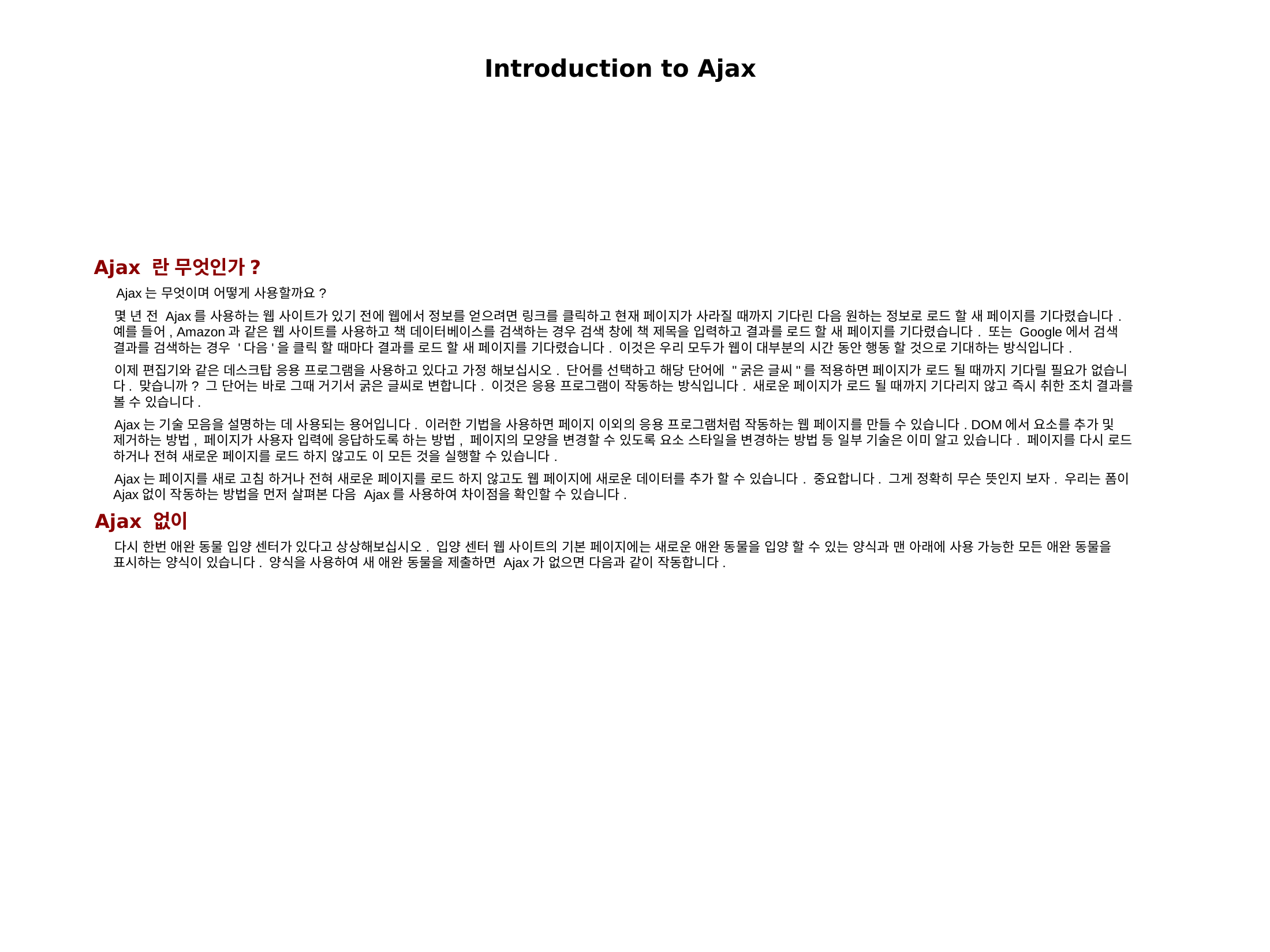

Introduction to Ajax
Ajax 란 무엇인가?
      Ajax는 무엇이며 어떻게 사용할까요?
몇 년 전 Ajax를 사용하는 웹 사이트가 있기 전에 웹에서 정보를 얻으려면 링크를 클릭하고 현재 페이지가 사라질 때까지 기다린 다음 원하는 정보로 로드 할 새 페이지를 기다렸습니다. 예를 들어, Amazon과 같은 웹 사이트를 사용하고 책 데이터베이스를 검색하는 경우 검색 창에 책 제목을 입력하고 결과를 로드 할 새 페이지를 기다렸습니다. 또는 Google에서 검색 결과를 검색하는 경우 '다음'을 클릭 할 때마다 결과를 로드 할 새 페이지를 기다렸습니다. 이것은 우리 모두가 웹이 대부분의 시간 동안 행동 할 것으로 기대하는 방식입니다.
이제 편집기와 같은 데스크탑 응용 프로그램을 사용하고 있다고 가정 해보십시오. 단어를 선택하고 해당 단어에 "굵은 글씨"를 적용하면 페이지가 로드 될 때까지 기다릴 필요가 없습니다. 맞습니까? 그 단어는 바로 그때 거기서 굵은 글씨로 변합니다. 이것은 응용 프로그램이 작동하는 방식입니다. 새로운 페이지가 로드 될 때까지 기다리지 않고 즉시 취한 조치 결과를 볼 수 있습니다.
Ajax는 기술 모음을 설명하는 데 사용되는 용어입니다. 이러한 기법을 사용하면 페이지 이외의 응용 프로그램처럼 작동하는 웹 페이지를 만들 수 있습니다. DOM에서 요소를 추가 및 제거하는 방법, 페이지가 사용자 입력에 응답하도록 하는 방법, 페이지의 모양을 변경할 수 있도록 요소 스타일을 변경하는 방법 등 일부 기술은 이미 알고 있습니다. 페이지를 다시 로드 하거나 전혀 새로운 페이지를 로드 하지 않고도 이 모든 것을 실행할 수 있습니다.
Ajax는 페이지를 새로 고침 하거나 전혀 새로운 페이지를 로드 하지 않고도 웹 페이지에 새로운 데이터를 추가 할 수 있습니다. 중요합니다. 그게 정확히 무슨 뜻인지 보자. 우리는 폼이 Ajax없이 작동하는 방법을 먼저 살펴본 다음 Ajax를 사용하여 차이점을 확인할 수 있습니다.
Ajax 없이
다시 한번 애완 동물 입양 센터가 있다고 상상해보십시오. 입양 센터 웹 사이트의 기본 페이지에는 새로운 애완 동물을 입양 할 수 있는 양식과 맨 아래에 사용 가능한 모든 애완 동물을 표시하는 양식이 있습니다. 양식을 사용하여 새 애완 동물을 제출하면 Ajax가 없으면 다음과 같이 작동합니다.